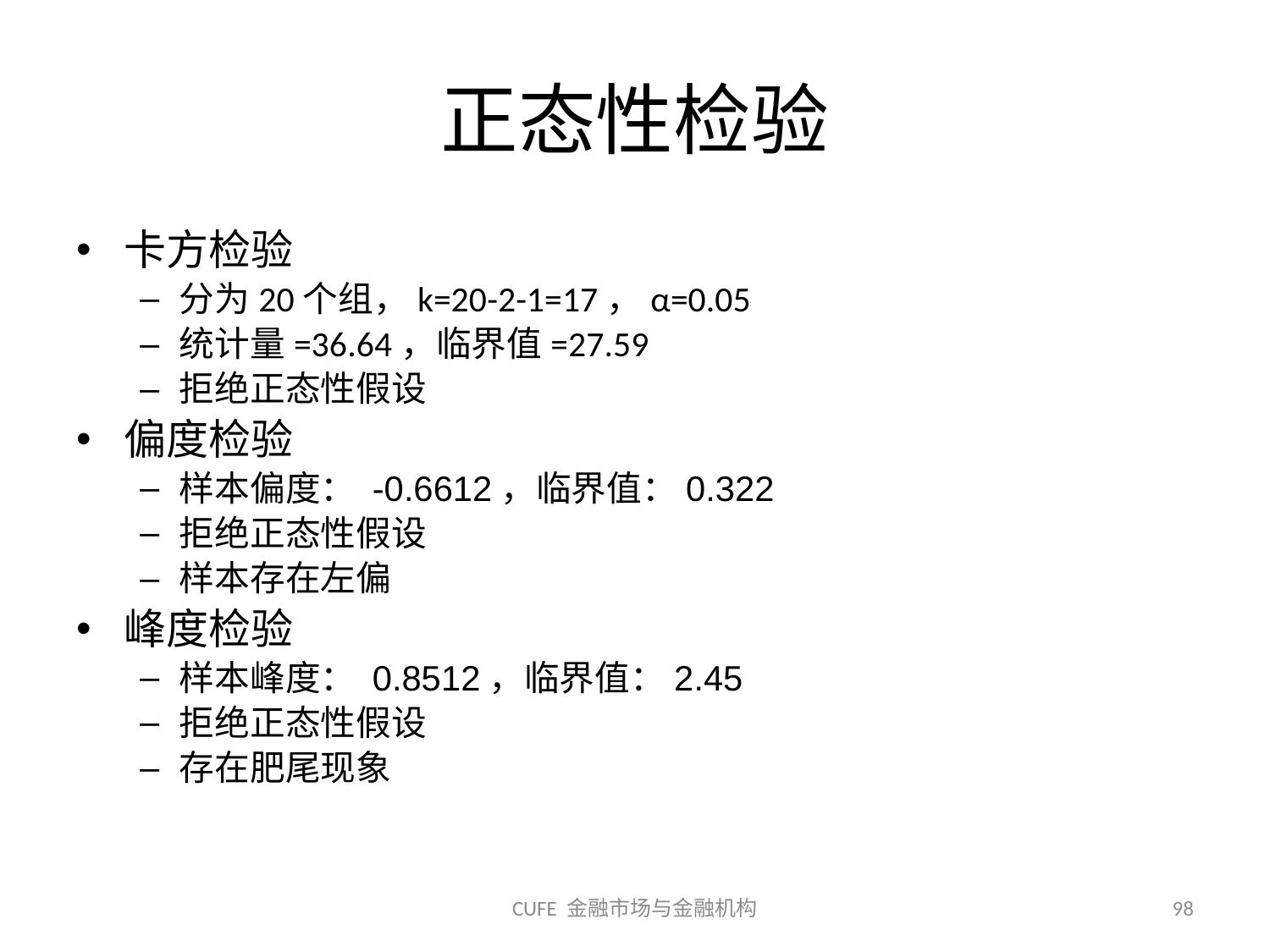

# 正态性检验
卡方检验
分为20个组，k=20-2-1=17，α=0.05
统计量=36.64，临界值=27.59
拒绝正态性假设
偏度检验
样本偏度： -0.6612，临界值：0.322
拒绝正态性假设
样本存在左偏
峰度检验
样本峰度： 0.8512，临界值：2.45
拒绝正态性假设
存在肥尾现象
CUFE 金融市场与金融机构
98